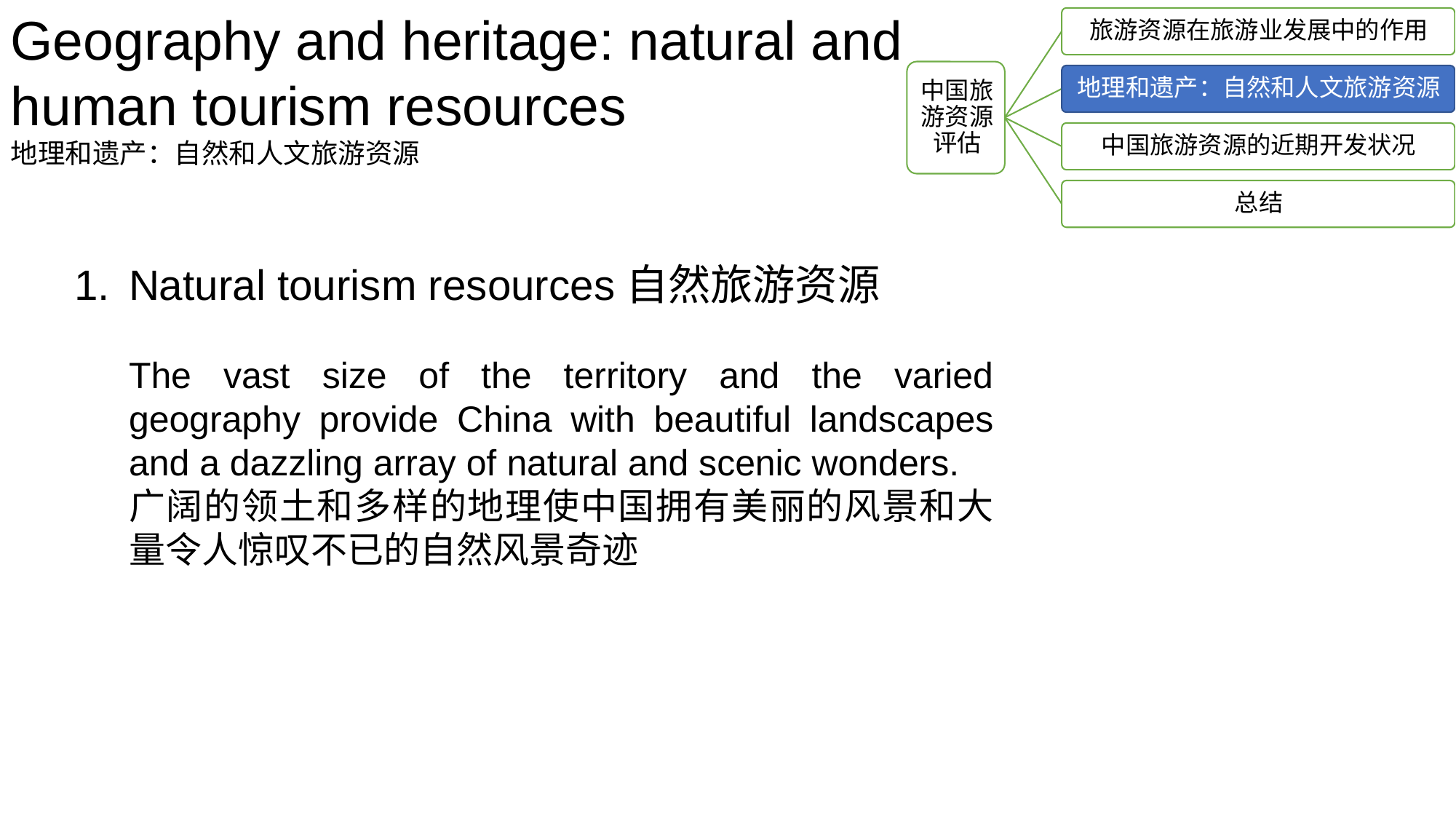

Geography and heritage: natural and human tourism resources
地理和遗产：自然和人文旅游资源
中国旅游资源评估

旅游资源在旅游业发展中的作用

地理和遗产：自然和人文旅游资源

中国旅游资源的近期开发状况

总结
Natural tourism resources自然旅游资源

The vast size of the territory and the varied geography provide China with beautiful landscapes and a dazzling array of natural and scenic wonders.
广阔的领土和多样的地理使中国拥有美丽的风景和大量令人惊叹不已的自然风景奇迹